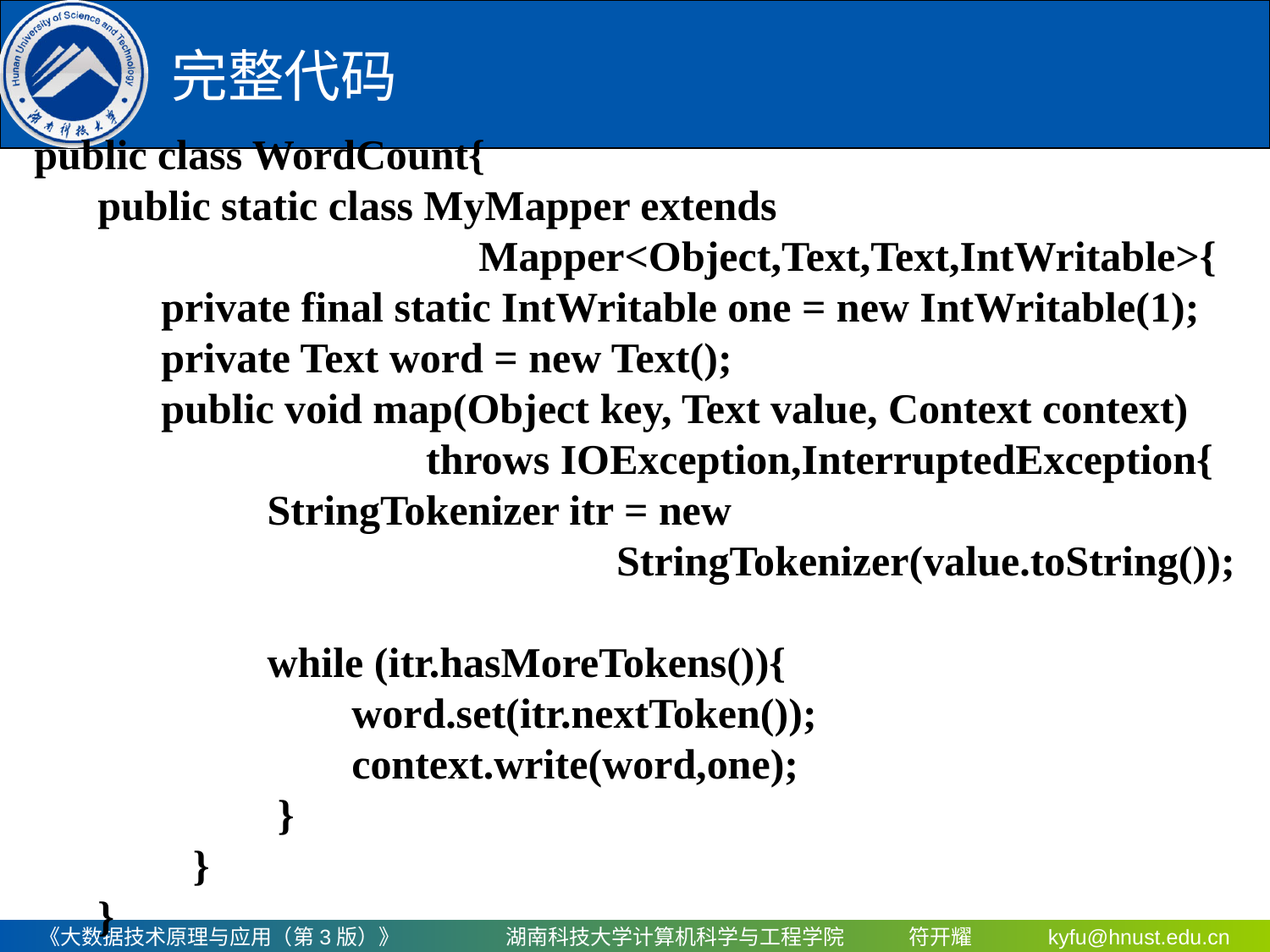

完整代码
public class WordCount{
      public static class MyMapper extends
                                          Mapper<Object,Text,Text,IntWritable>{
	private final static IntWritable one = new IntWritable(1);
	private Text word = new Text();
	public void map(Object key, Text value, Context context)
                                     throws IOException,InterruptedException{
	          StringTokenizer itr = new
                                                       StringTokenizer(value.toString());
	          while (itr.hasMoreTokens()){
	                  word.set(itr.nextToken());
	                  context.write(word,one);
	           }
	   }
      }